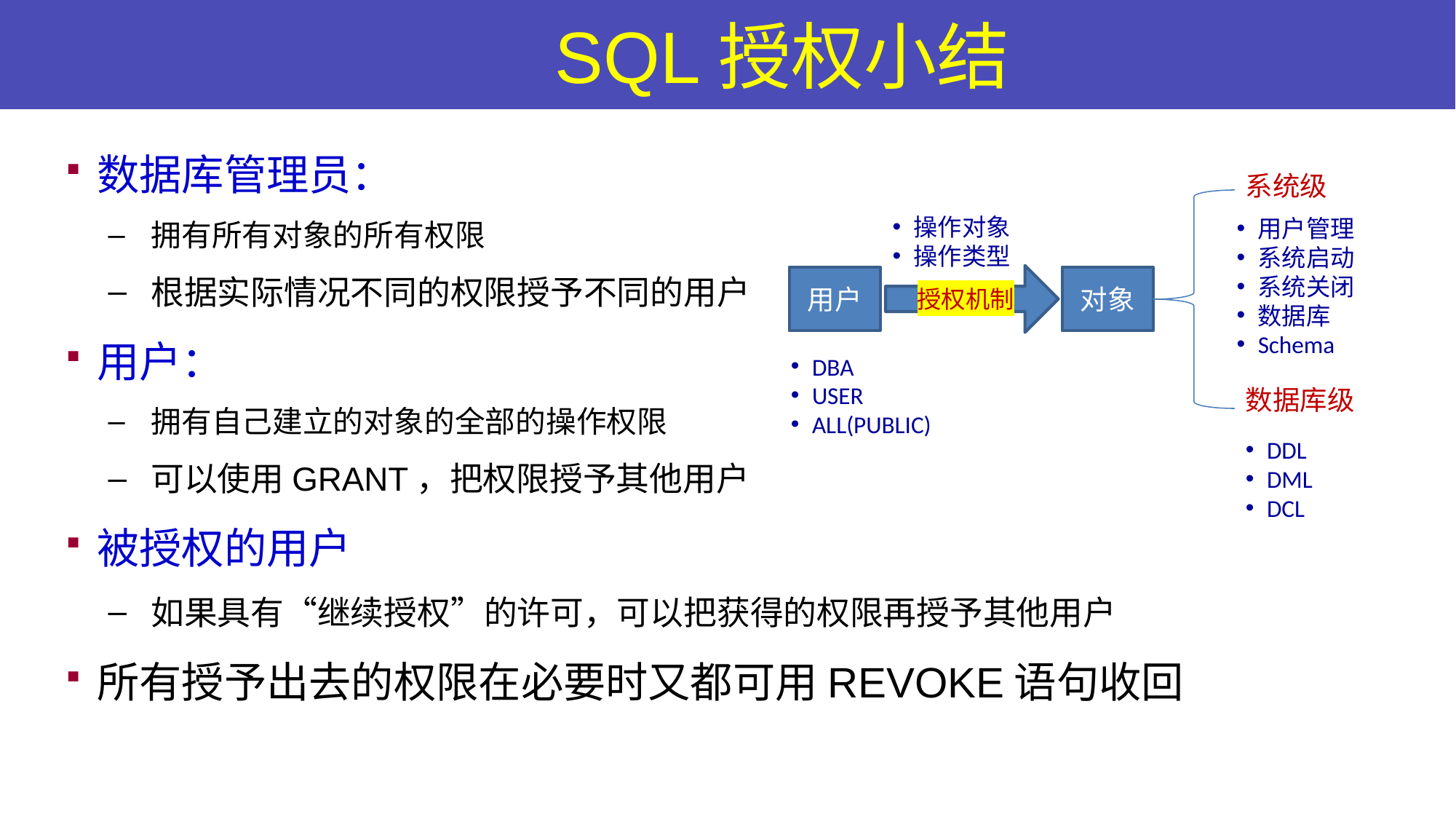

# SQL授权小结
数据库管理员：
拥有所有对象的所有权限
根据实际情况不同的权限授予不同的用户
用户：
拥有自己建立的对象的全部的操作权限
可以使用GRANT，把权限授予其他用户
被授权的用户
如果具有“继续授权”的许可，可以把获得的权限再授予其他用户
所有授予出去的权限在必要时又都可用REVOKE语句收回
系统级

操作对象
操作类型
用户管理
系统启动
系统关闭
数据库
Schema
授权机制
用户
对象
DBA
USER
ALL(PUBLIC)
数据库级
DDL
DML
DCL
39